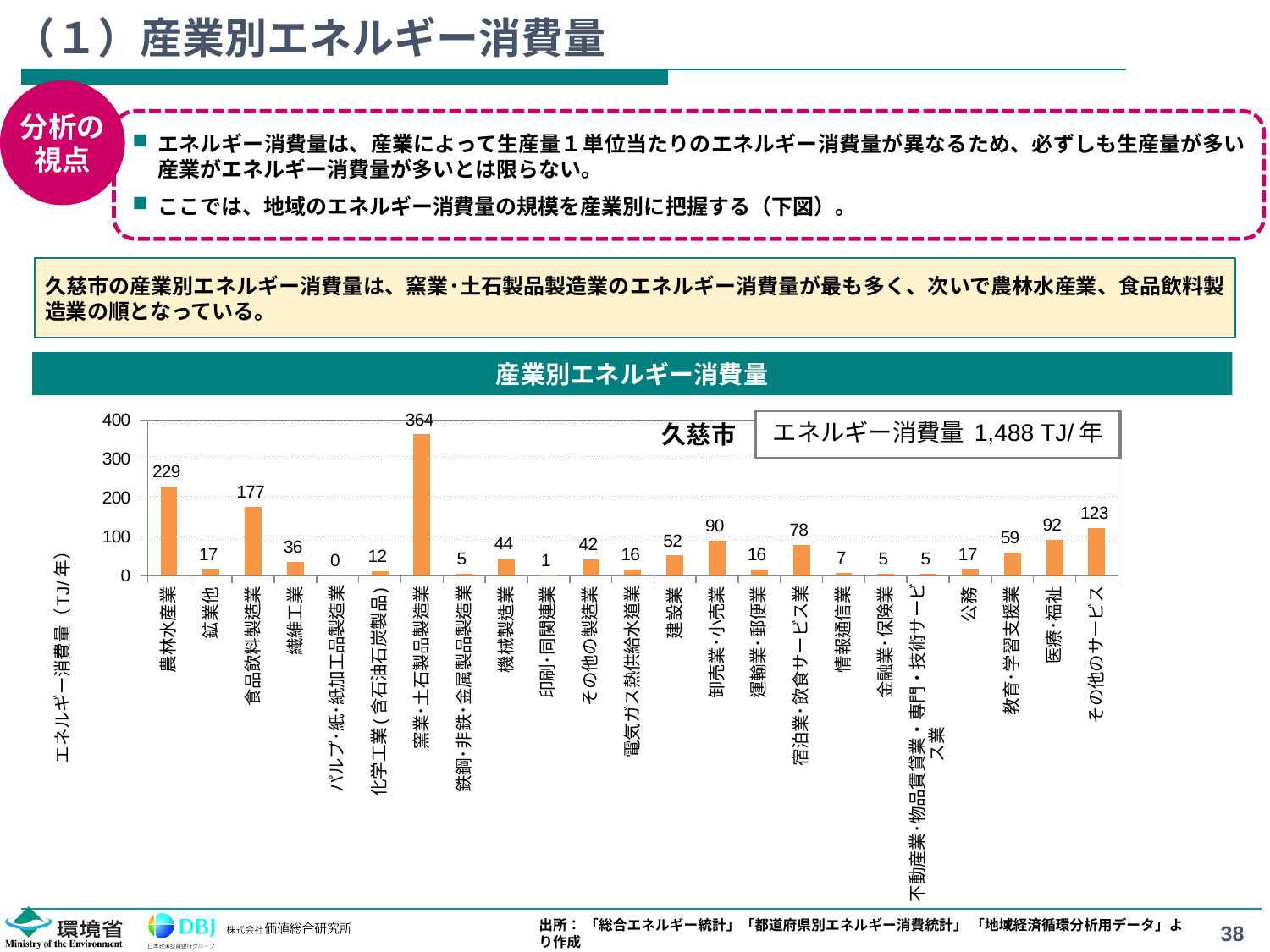

# （１）産業別エネルギー消費量
分析の
視点
エネルギー消費量は、産業によって生産量１単位当たりのエネルギー消費量が異なるため、必ずしも生産量が多い産業がエネルギー消費量が多いとは限らない。
ここでは、地域のエネルギー消費量の規模を産業別に把握する（下図）。
久慈市の産業別エネルギー消費量は、窯業･土石製品製造業のエネルギー消費量が最も多く、次いで農林水産業、食品飲料製造業の順となっている。
産業別エネルギー消費量

### Chart

| Category |  |
|---|---|
| 農林水産業 | 228.65729139033033 |
| 鉱業他 | 17.049465562125693 |
| 食品飲料製造業 | 176.86747656315552 |
| 繊維工業 | 36.499103005940334 |
| パルプ･紙･紙加工品製造業 | 0.0 |
| 化学工業(含石油石炭製品) | 11.550082640330585 |
| 窯業･土石製品製造業 | 363.80195774044637 |
| 鉄鋼･非鉄･金属製品製造業 | 4.627474387383329 |
| 機械製造業 | 43.834309500092154 |
| 印刷･同関連業 | 0.9169725066181514 |
| その他の製造業 | 42.20110813119349 |
| 電気ガス熱供給水道業 | 16.14016392114435 |
| 建設業 | 51.95419484965026 |
| 卸売業･小売業 | 90.38765764497234 |
| 運輸業･郵便業 | 16.38068886749295 |
| 宿泊業･飲食サービス業 | 78.29534842495501 |
| 情報通信業 | 7.4206276583007575 |
| 金融業･保険業 | 5.220963285998896 |
| 不動産業･物品賃貸業・専門・技術サービス業 | 5.220963285998896 |
| 公務 | 17.01542396318331 |
| 教育･学習支援業 | 59.497733271588054 |
| 医療･福祉 | 91.56097518022146 |
| その他のサービス | 122.69360132774368 |
エネルギー消費量 1,488 TJ/年
久慈市
出所： 「総合エネルギー統計」「都道府県別エネルギー消費統計」 「地域経済循環分析用データ」より作成
38